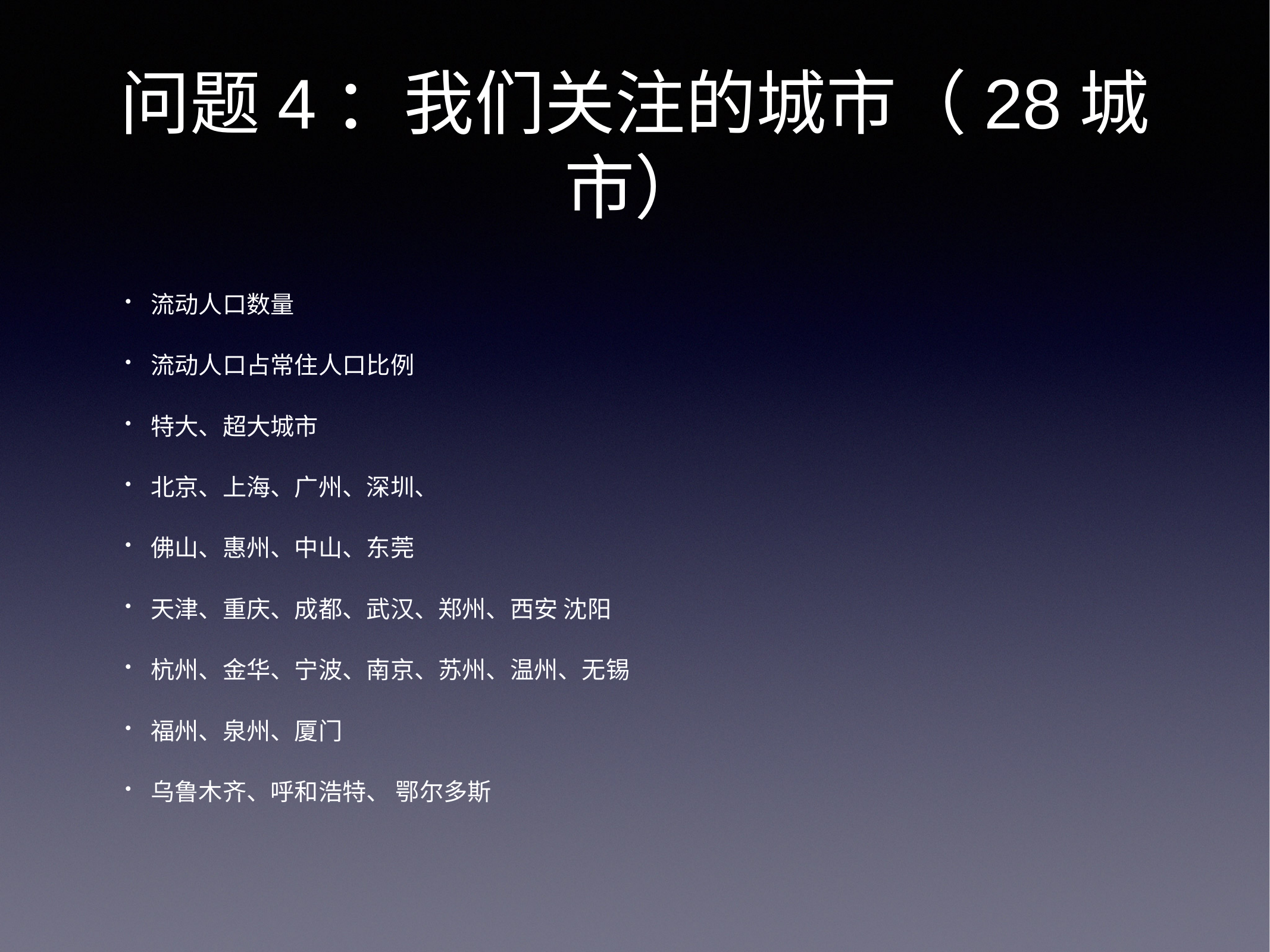

# 问题4：我们关注的城市（28城市）
流动人口数量
流动人口占常住人口比例
特大、超大城市
北京、上海、广州、深圳、
佛山、惠州、中山、东莞
天津、重庆、成都、武汉、郑州、西安 沈阳
杭州、金华、宁波、南京、苏州、温州、无锡
福州、泉州、厦门
乌鲁木齐、呼和浩特、 鄂尔多斯